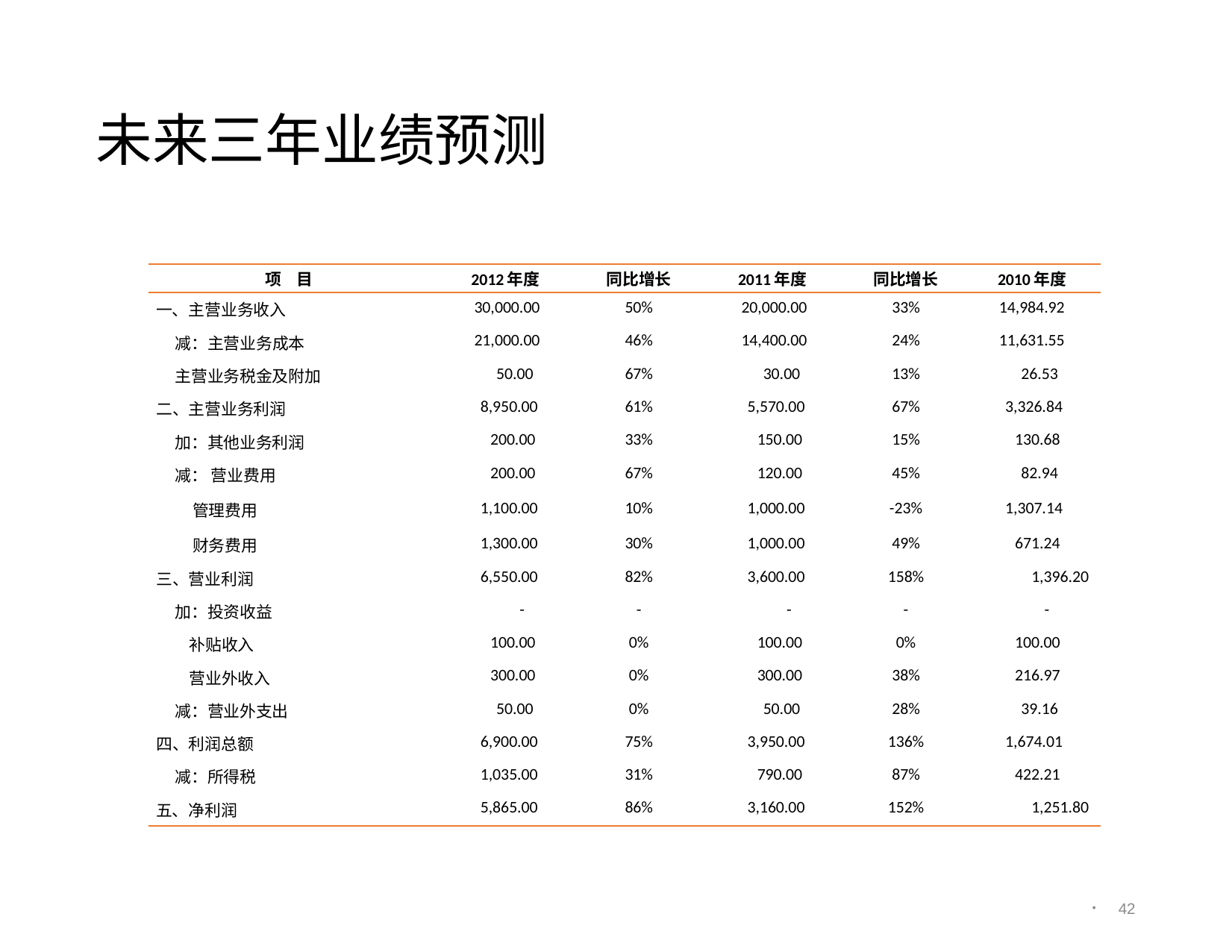

# 未来三年业绩预测
| 项 目 | 2012年度 | 同比增长 | 2011年度 | 同比增长 | 2010年度 |
| --- | --- | --- | --- | --- | --- |
| 一、主营业务收入 | 30,000.00 | 50% | 20,000.00 | 33% | 14,984.92 |
| 减：主营业务成本 | 21,000.00 | 46% | 14,400.00 | 24% | 11,631.55 |
| 主营业务税金及附加 | 50.00 | 67% | 30.00 | 13% | 26.53 |
| 二、主营业务利润 | 8,950.00 | 61% | 5,570.00 | 67% | 3,326.84 |
| 加：其他业务利润 | 200.00 | 33% | 150.00 | 15% | 130.68 |
| 减： 营业费用 | 200.00 | 67% | 120.00 | 45% | 82.94 |
| 管理费用 | 1,100.00 | 10% | 1,000.00 | -23% | 1,307.14 |
| 财务费用 | 1,300.00 | 30% | 1,000.00 | 49% | 671.24 |
| 三、营业利润 | 6,550.00 | 82% | 3,600.00 | 158% | 1,396.20 |
| 加：投资收益 | - | - | - | - | - |
| 补贴收入 | 100.00 | 0% | 100.00 | 0% | 100.00 |
| 营业外收入 | 300.00 | 0% | 300.00 | 38% | 216.97 |
| 减：营业外支出 | 50.00 | 0% | 50.00 | 28% | 39.16 |
| 四、利润总额 | 6,900.00 | 75% | 3,950.00 | 136% | 1,674.01 |
| 减：所得税 | 1,035.00 | 31% | 790.00 | 87% | 422.21 |
| 五、净利润 | 5,865.00 | 86% | 3,160.00 | 152% | 1,251.80 |
42